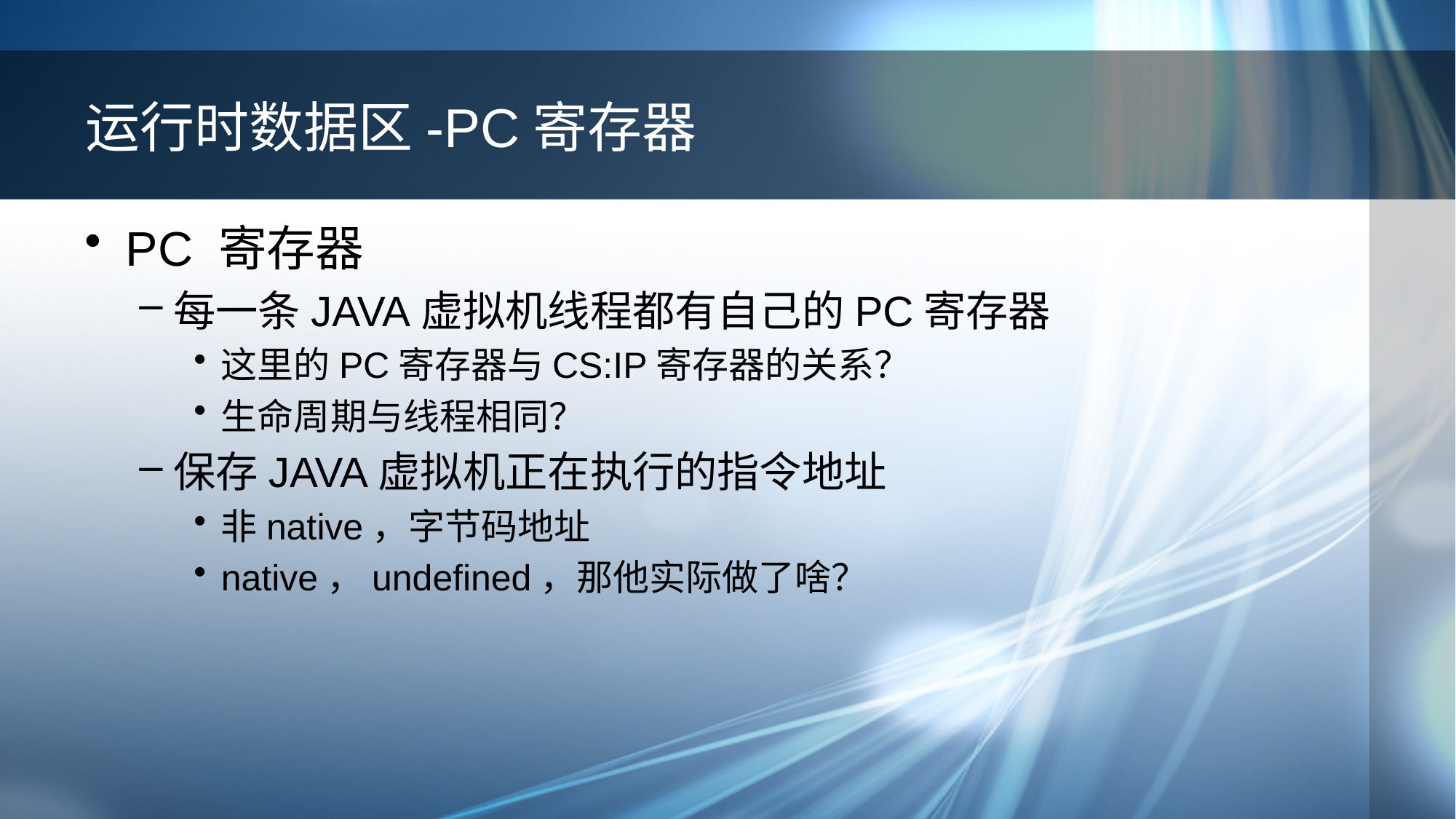

# 运行时数据区-PC寄存器
PC 寄存器
每一条JAVA虚拟机线程都有自己的PC寄存器
这里的PC寄存器与CS:IP寄存器的关系？
生命周期与线程相同？
保存JAVA虚拟机正在执行的指令地址
非native，字节码地址
native，undefined，那他实际做了啥？